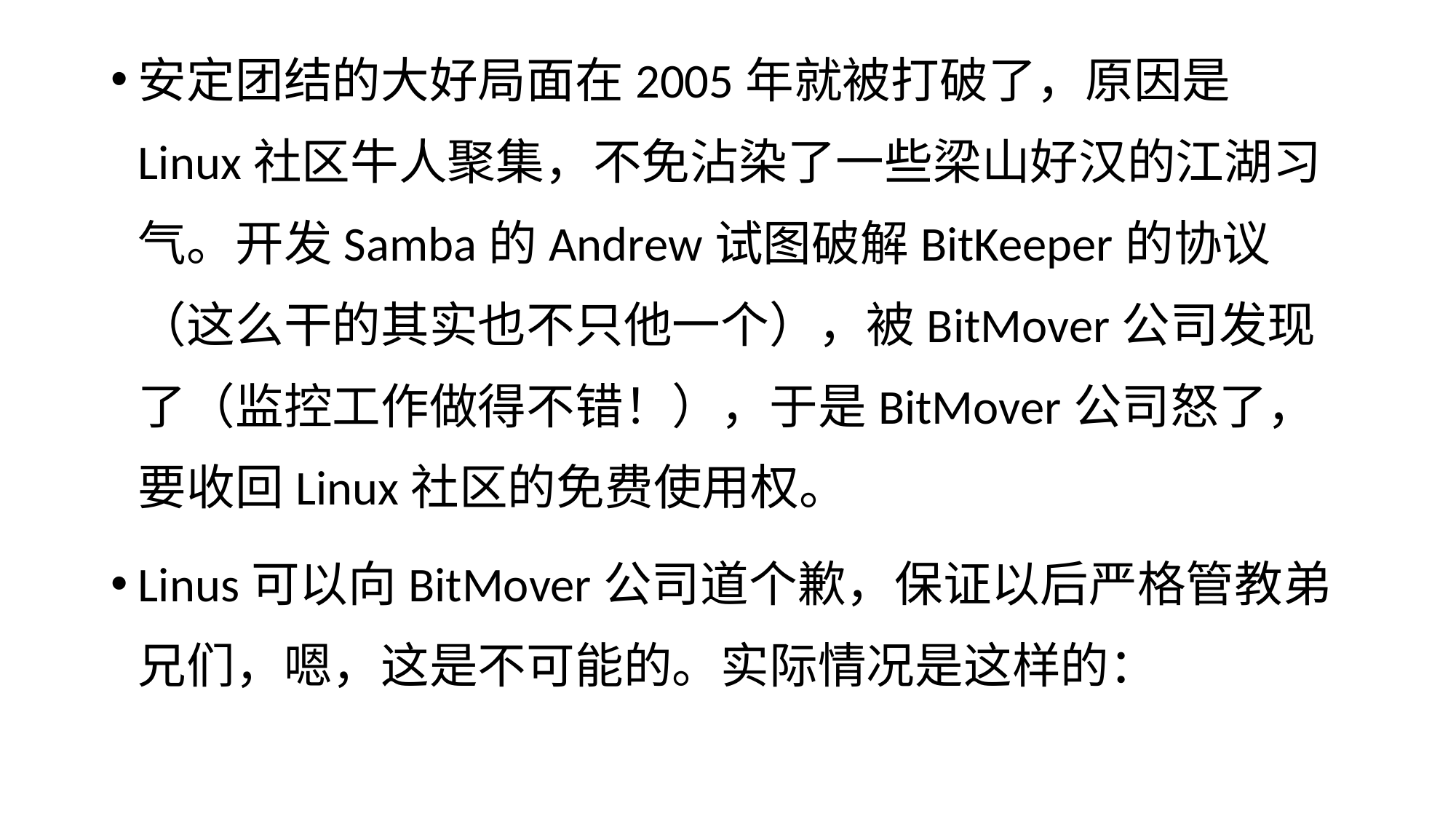

安定团结的大好局面在2005年就被打破了，原因是Linux社区牛人聚集，不免沾染了一些梁山好汉的江湖习气。开发Samba的Andrew试图破解BitKeeper的协议（这么干的其实也不只他一个），被BitMover公司发现了（监控工作做得不错！），于是BitMover公司怒了，要收回Linux社区的免费使用权。
Linus可以向BitMover公司道个歉，保证以后严格管教弟兄们，嗯，这是不可能的。实际情况是这样的：